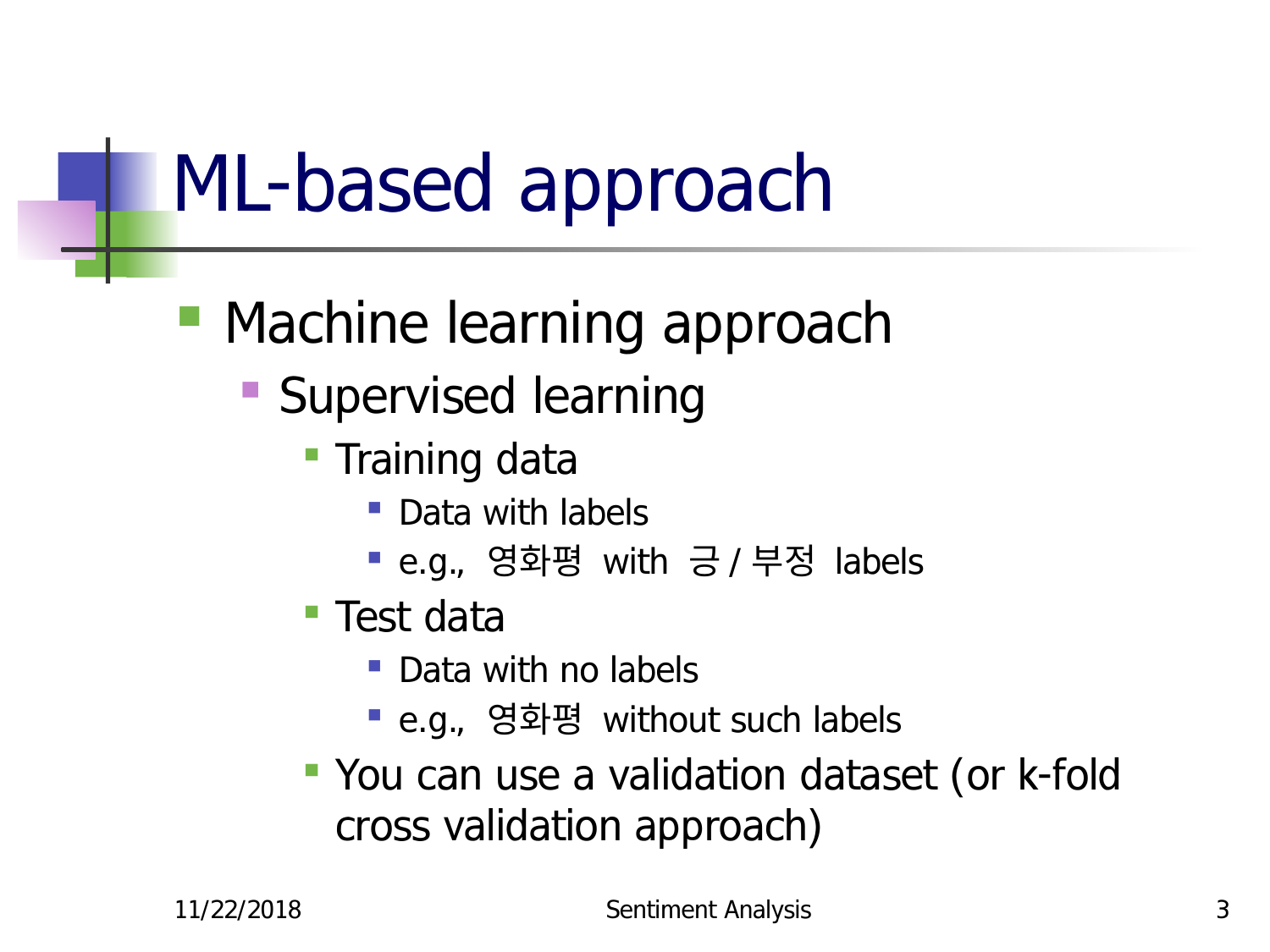

# ML-based approach
Machine learning approach
Supervised learning
Training data
Data with labels
e.g., 영화평 with 긍/부정 labels
Test data
Data with no labels
e.g., 영화평 without such labels
You can use a validation dataset (or k-fold cross validation approach)
11/22/2018
Sentiment Analysis
3